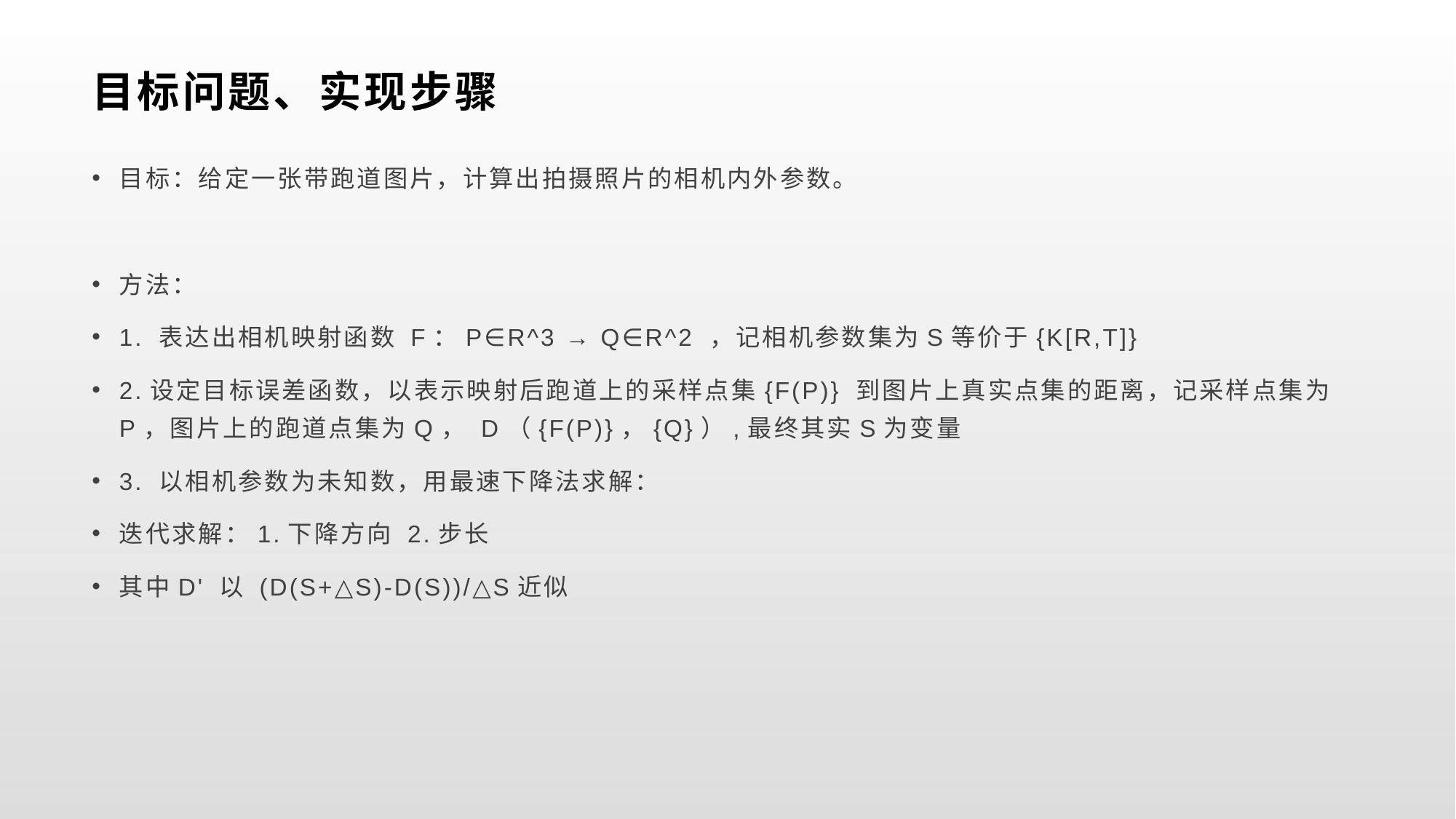

# 目标问题、实现步骤
目标：给定一张带跑道图片，计算出拍摄照片的相机内外参数。

方法：
1. 表达出相机映射函数 F：P∈R^3 → Q∈R^2 ，记相机参数集为S等价于{K[R,T]}
2.设定目标误差函数，以表示映射后跑道上的采样点集{F(P)} 到图片上真实点集的距离，记采样点集为P，图片上的跑道点集为Q， D（{F(P)}，{Q}）,最终其实S为变量
3. 以相机参数为未知数，用最速下降法求解：
迭代求解：1.下降方向 2.步长
其中D' 以 (D(S+△S)-D(S))/△S近似